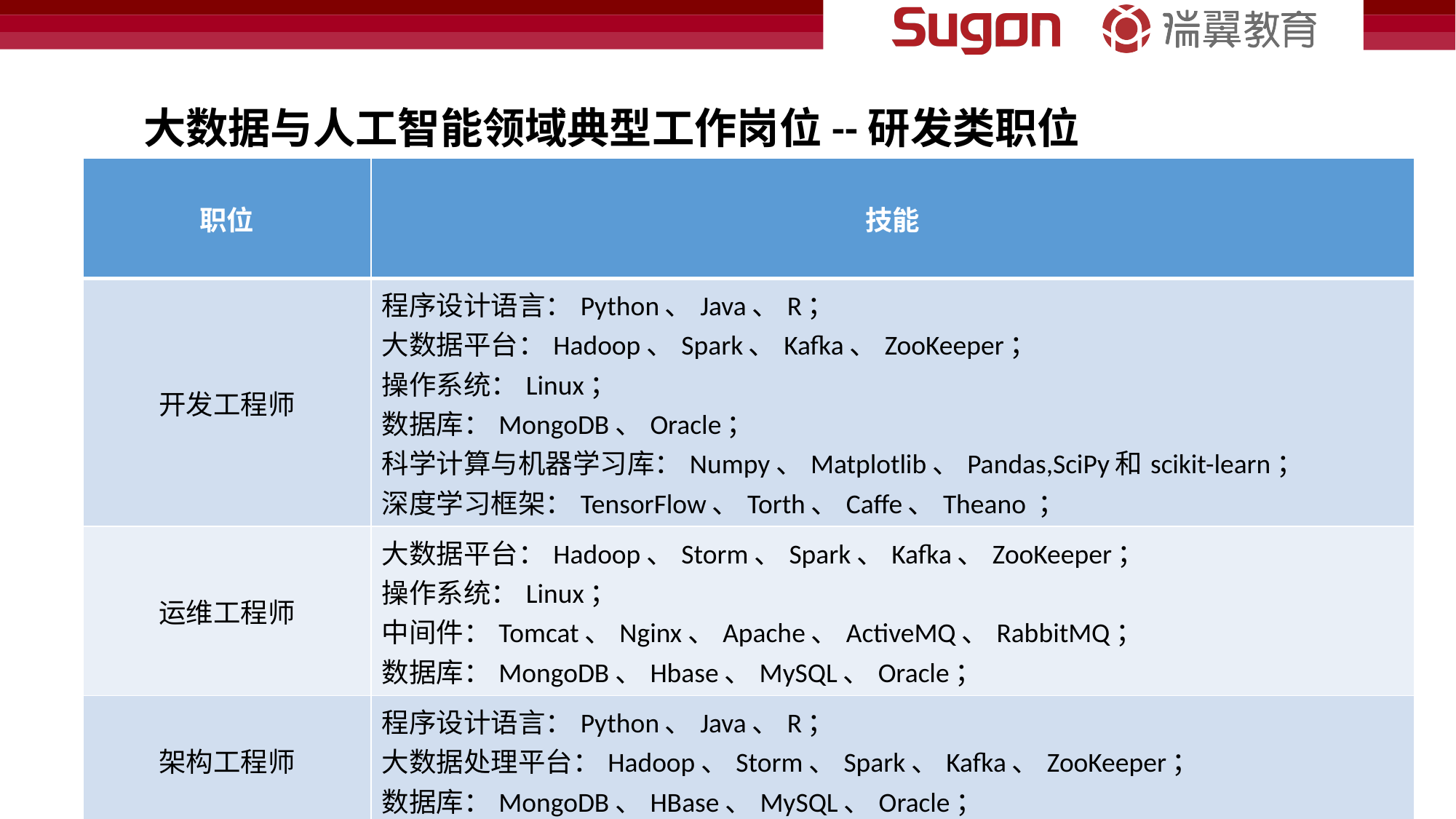

大数据与人工智能领域典型工作岗位--研发类职位
| 职位 | 技能 |
| --- | --- |
| 开发工程师 | 程序设计语言：Python、Java、R； 大数据平台：Hadoop、Spark、Kafka、ZooKeeper； 操作系统：Linux； 数据库：MongoDB、Oracle； 科学计算与机器学习库：Numpy、Matplotlib、Pandas,SciPy和scikit-learn； 深度学习框架：TensorFlow、Torth、Caffe、Theano ； |
| 运维工程师 | 大数据平台：Hadoop、Storm、Spark、Kafka、ZooKeeper； 操作系统：Linux； 中间件：Tomcat、Nginx、Apache、ActiveMQ、RabbitMQ； 数据库：MongoDB、Hbase、MySQL、Oracle； |
| 架构工程师 | 程序设计语言：Python、Java、R； 大数据处理平台：Hadoop、Storm、Spark、Kafka、ZooKeeper； 数据库：MongoDB、HBase、MySQL、Oracle； |